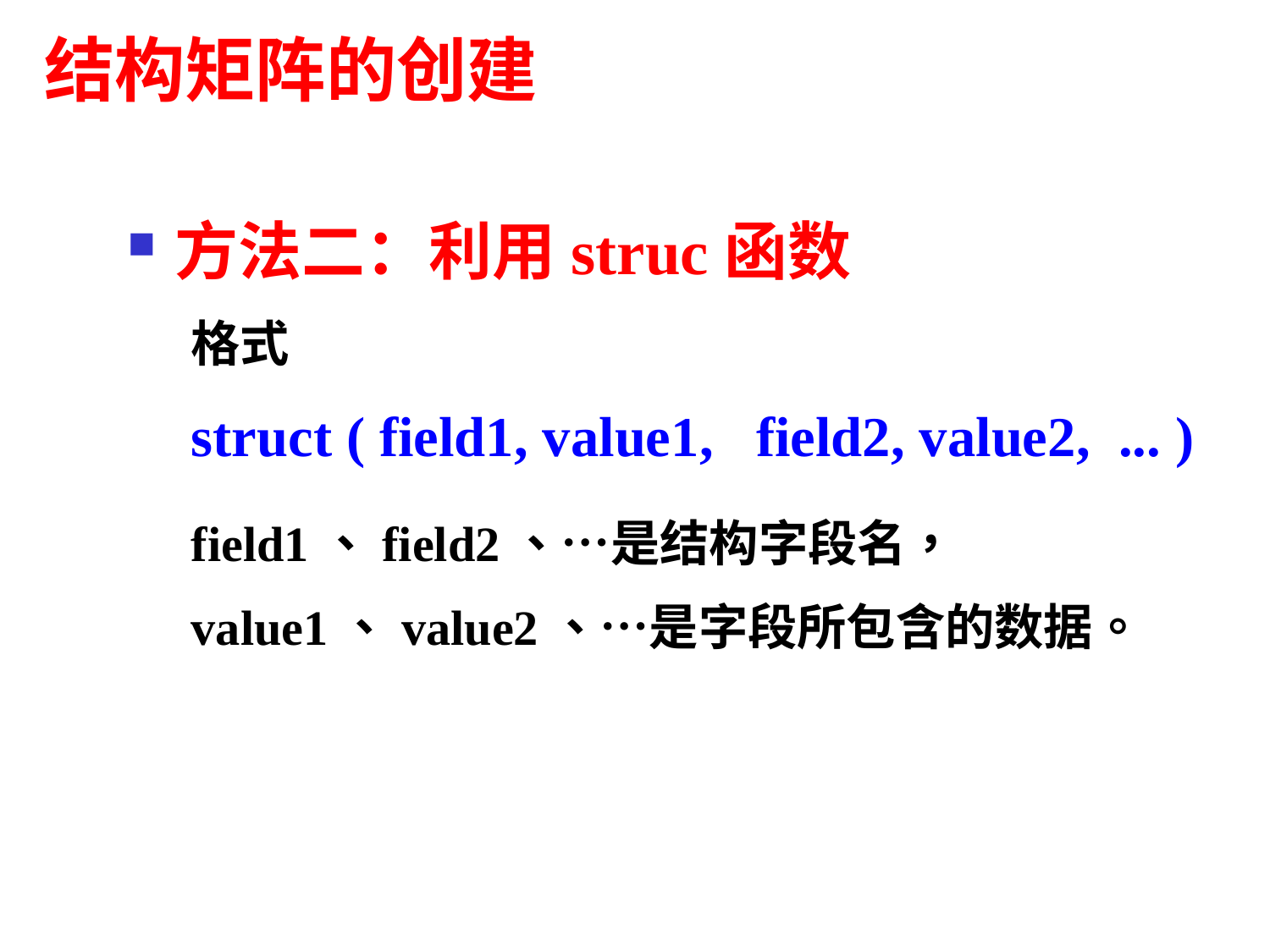

结构矩阵的创建
方法二：利用struc函数
格式
struct ( field1, value1,   field2, value2,  ... )
field1、field2、…是结构字段名，
value1、value2、…是字段所包含的数据。
30